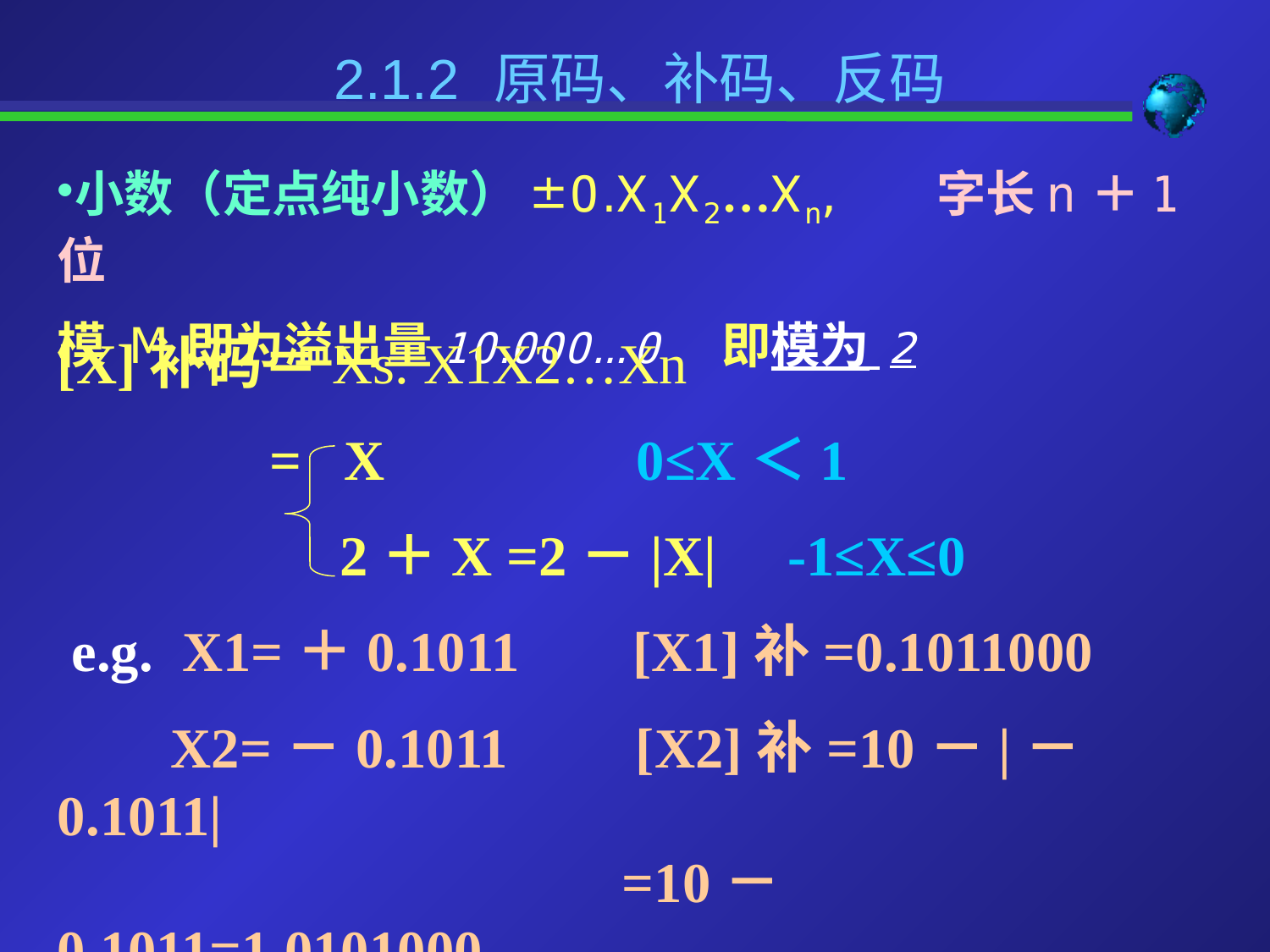

2.1.2 原码、补码、反码
小数（定点纯小数）±0.X1X2…Xn,      字长n＋1位
模 M即为溢出量10.000…0    即模为 2
[X]补码＝Xs. X1X2…Xn
	      =   X		     0≤X＜1
		  2＋X =2－|X|     -1≤X≤0
 e.g.  X1=＋0.1011        [X1]补=0.1011000
        X2=－0.1011         [X2]补=10－|－0.1011|
				    =10－0.1011=1.0101000